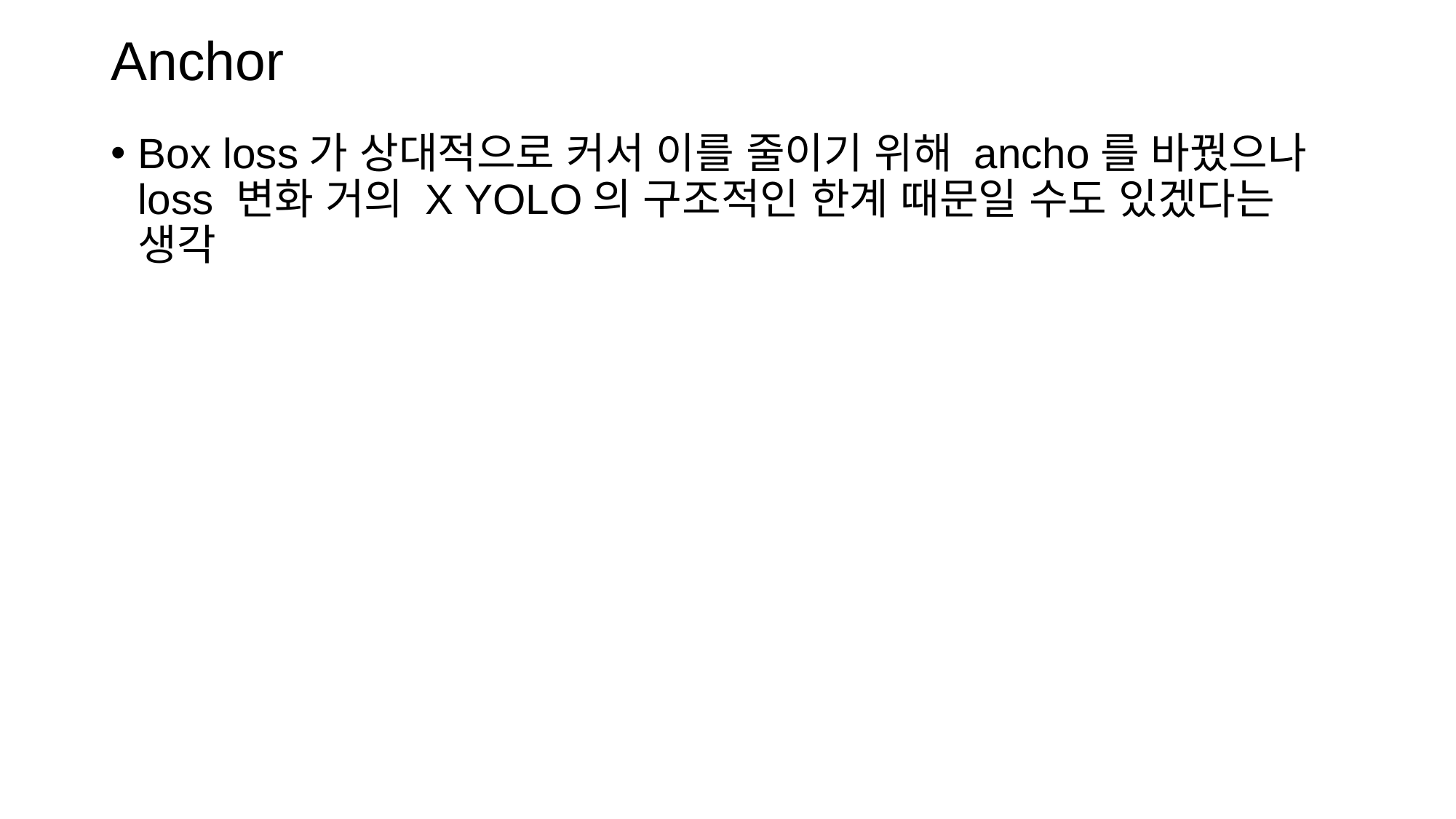

# Anchor
Box loss가 상대적으로 커서 이를 줄이기 위해 ancho를 바꿨으나 loss 변화 거의 X YOLO의 구조적인 한계 때문일 수도 있겠다는 생각